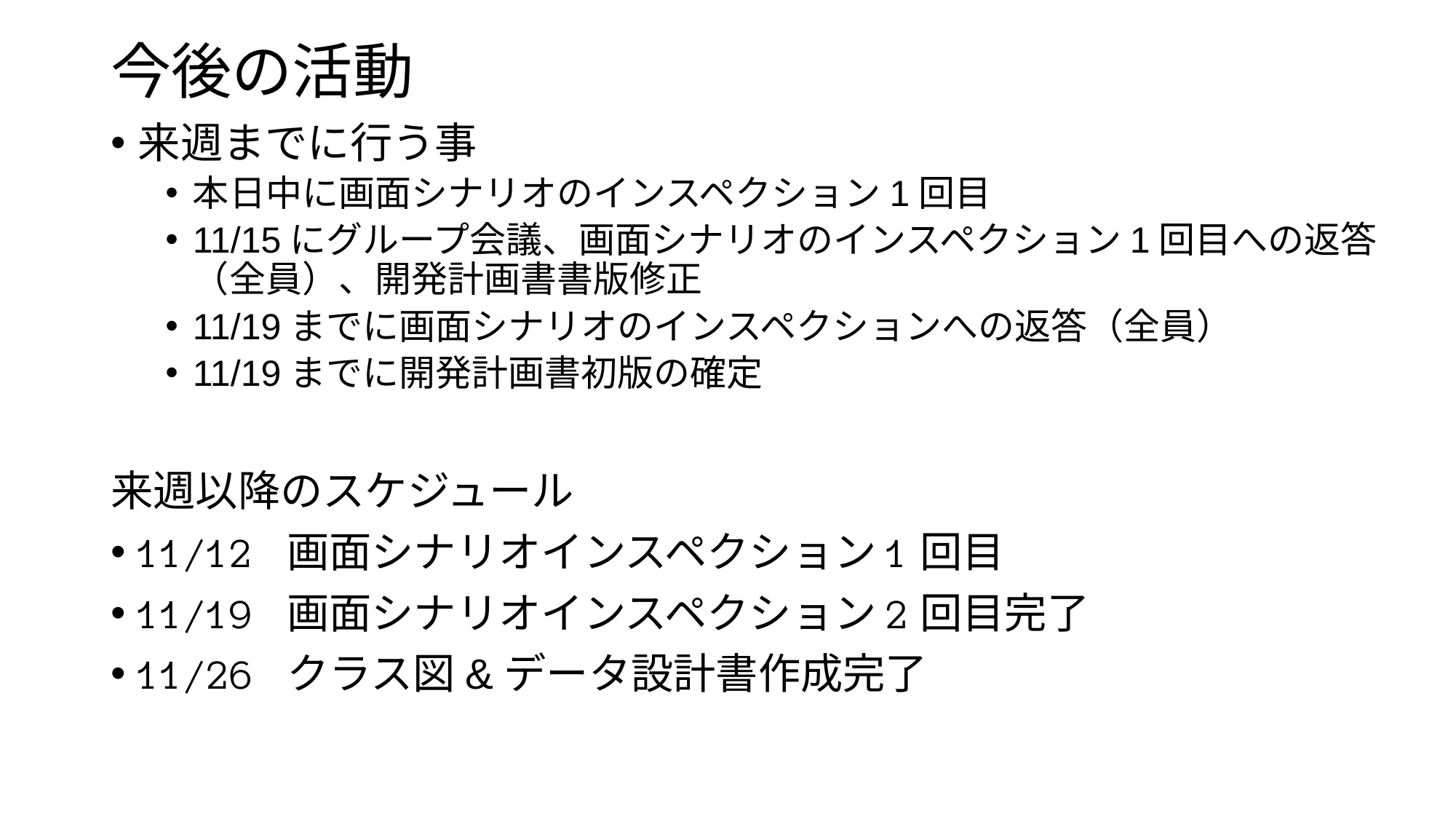

今後の活動
来週までに行う事
本日中に画面シナリオのインスペクション1回目
11/15にグループ会議、画面シナリオのインスペクション1回目への返答（全員）、開発計画書書版修正
11/19までに画面シナリオのインスペクションへの返答（全員）
11/19までに開発計画書初版の確定

来週以降のスケジュール
11/12 画面シナリオインスペクション1回目
11/19 画面シナリオインスペクション2回目完了
11/26 クラス図&データ設計書作成完了